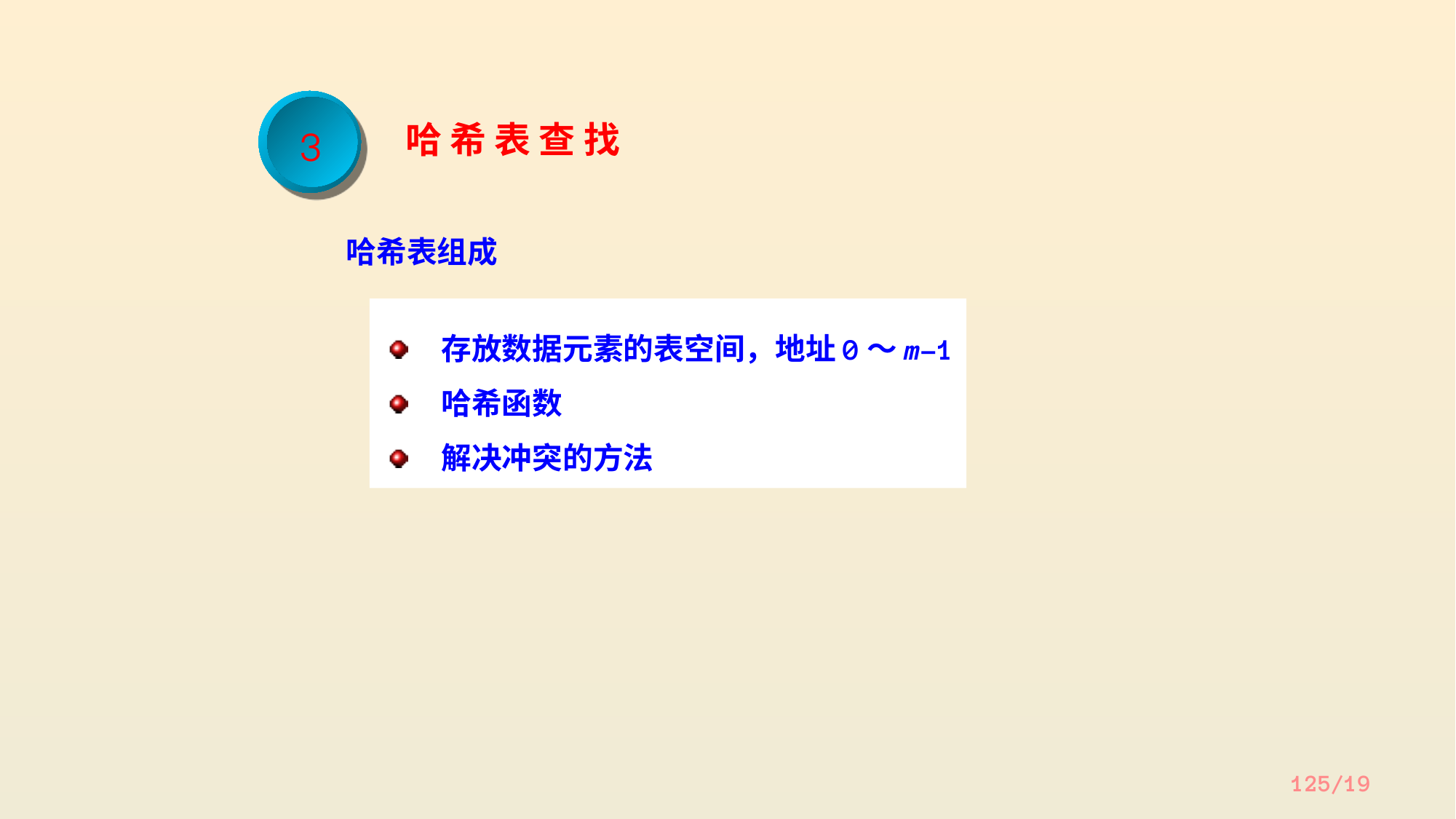

3
  哈 希 表 查 找
哈希表组成
存放数据元素的表空间，地址0～m-1
哈希函数
解决冲突的方法
125/19